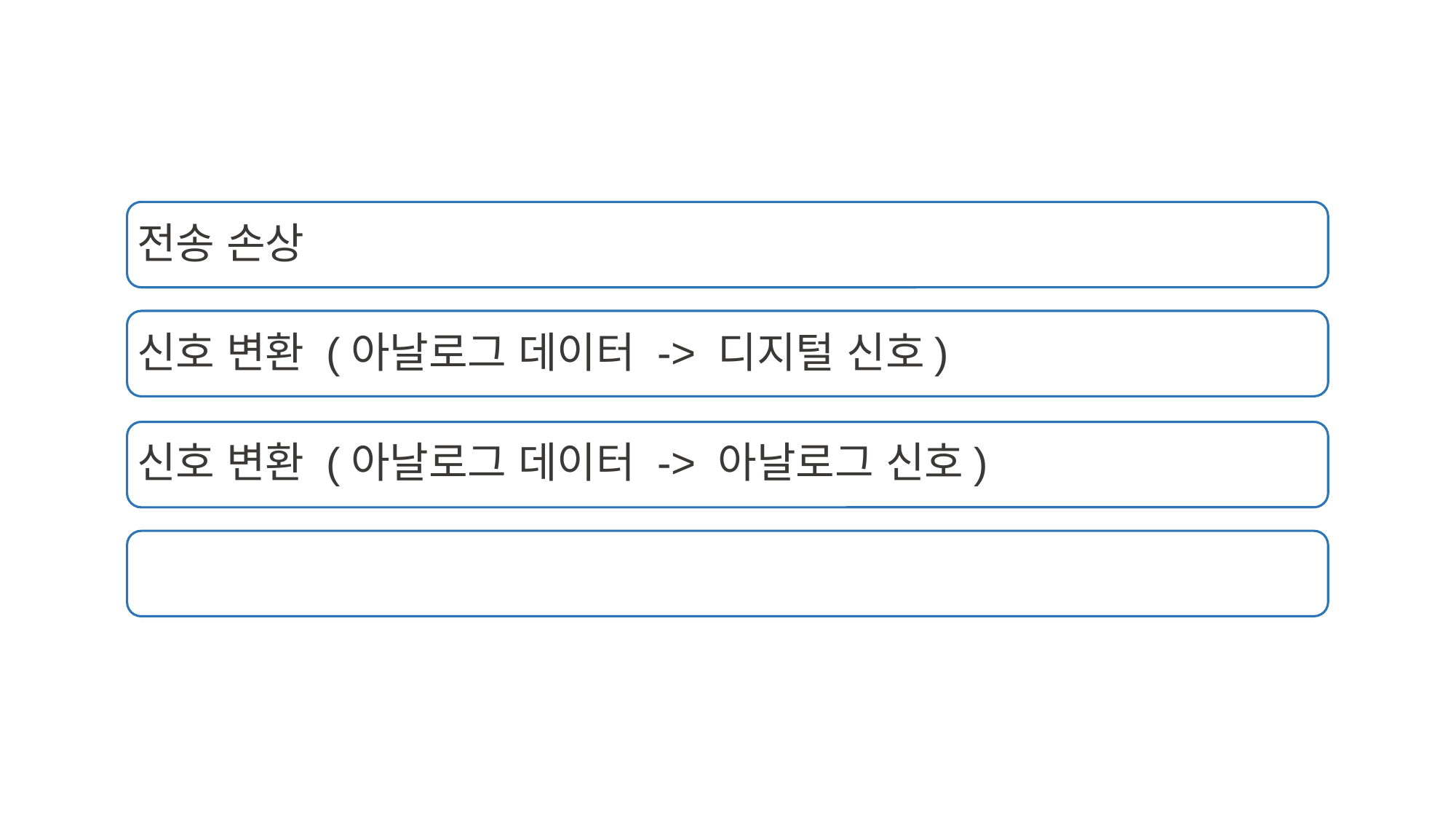

전송 손상
신호 변환 (아날로그 데이터 -> 디지털 신호)
신호 변환 (아날로그 데이터 -> 아날로그 신호)